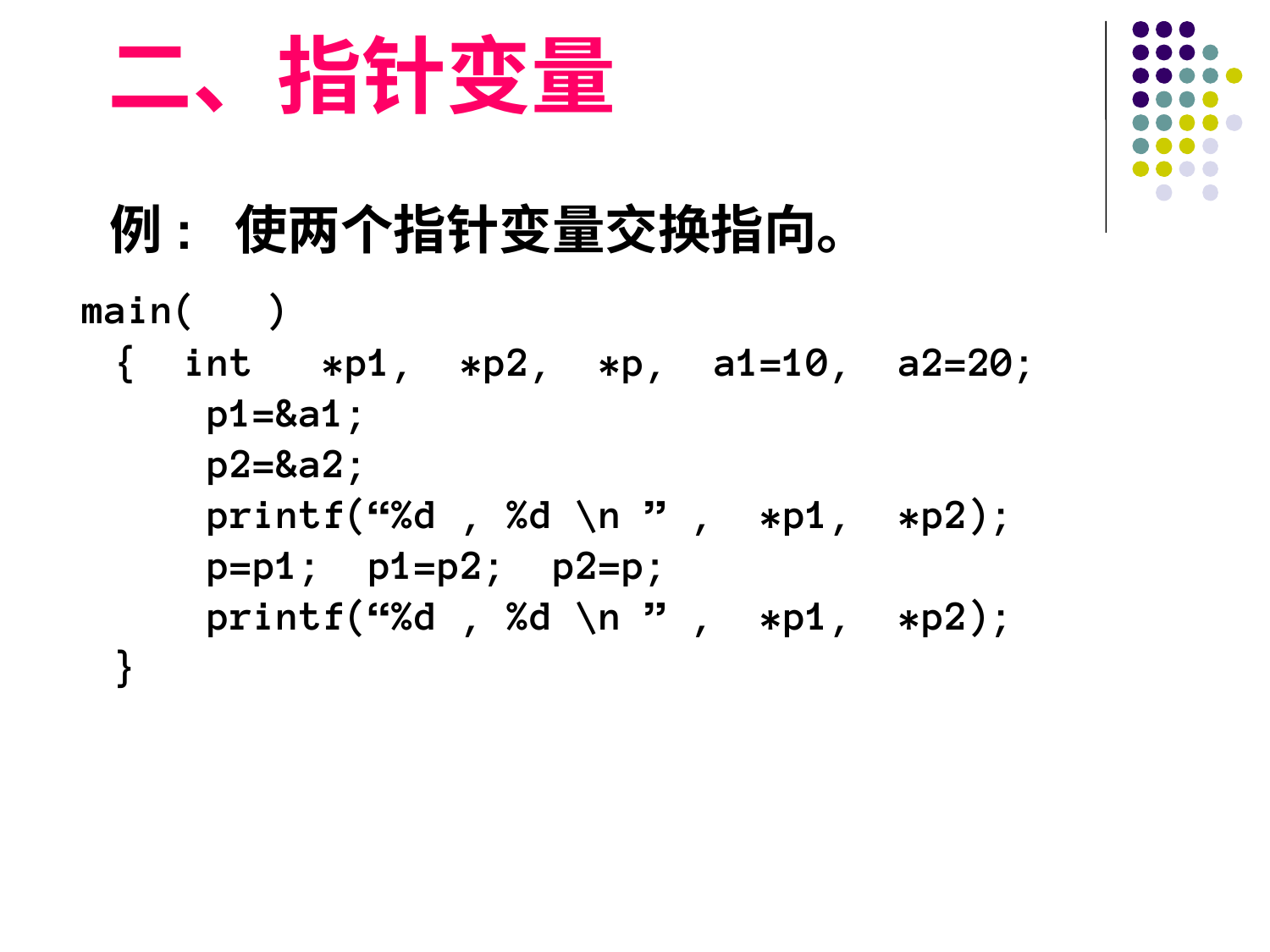

# 二、指针变量
   例:  使两个指针变量交换指向。
 main(   )
{  int   *p1,  *p2,  *p,  a1=10,  a2=20;
    p1=&a1;
    p2=&a2;
    printf(“%d , %d \n ” ,  *p1,  *p2);
    p=p1;  p1=p2;  p2=p;
    printf(“%d , %d \n ” ,  *p1,  *p2);
}